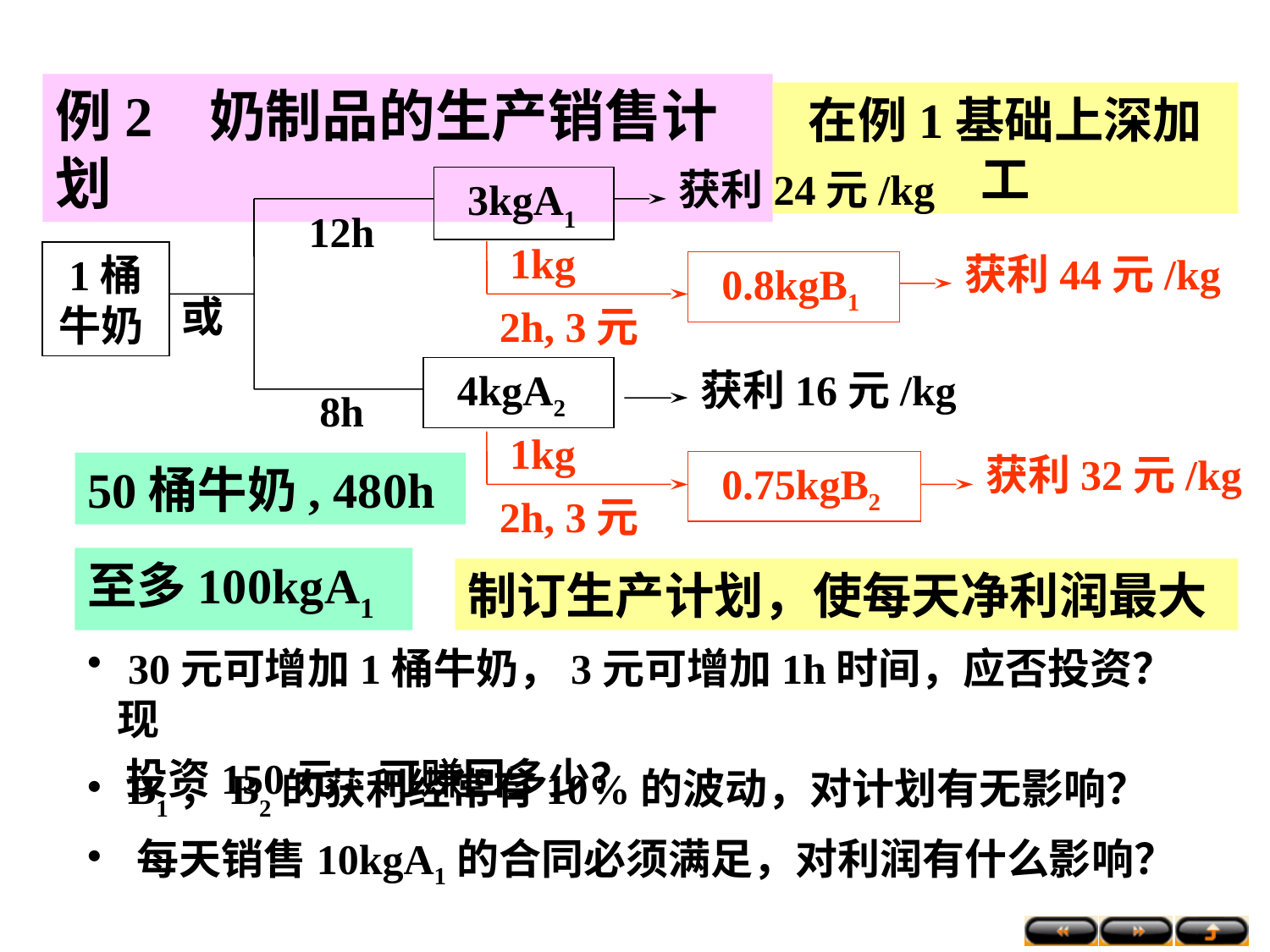

例2   奶制品的生产销售计划
在例1基础上深加工
获利24元/kg

  3kgA1

  12h
1桶牛奶
或

  4kgA2
获利16元/kg

  8h

1kg

获利44元/kg
  0.8kgB1

 2h, 3元

1kg

获利32元/kg
  0.75kgB2
 2h, 3元

50桶牛奶, 480h
至多100kgA1
制订生产计划，使每天净利润最大
 30元可增加1桶牛奶，3元可增加1h时间，应否投资？现
   投资150元，可赚回多少？
 B1，B2的获利经常有10%的波动，对计划有无影响？
 每天销售10kgA1的合同必须满足，对利润有什么影响？